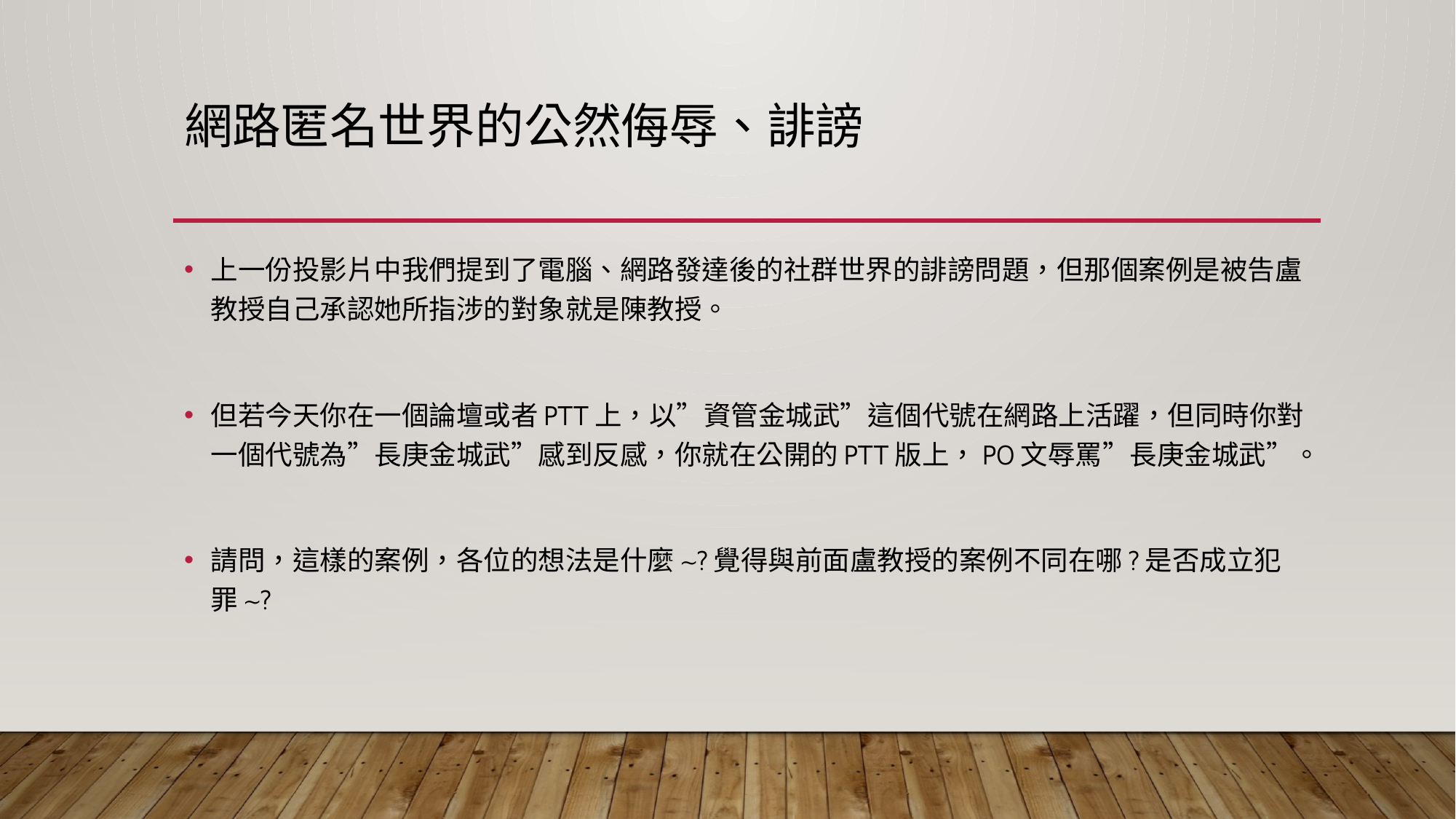

# 網路匿名世界的公然侮辱、誹謗
上一份投影片中我們提到了電腦、網路發達後的社群世界的誹謗問題，但那個案例是被告盧教授自己承認她所指涉的對象就是陳教授。

但若今天你在一個論壇或者PTT上，以”資管金城武”這個代號在網路上活躍，但同時你對一個代號為”長庚金城武”感到反感，你就在公開的PTT版上，PO文辱罵”長庚金城武”。

請問，這樣的案例，各位的想法是什麼~?覺得與前面盧教授的案例不同在哪?是否成立犯罪~?